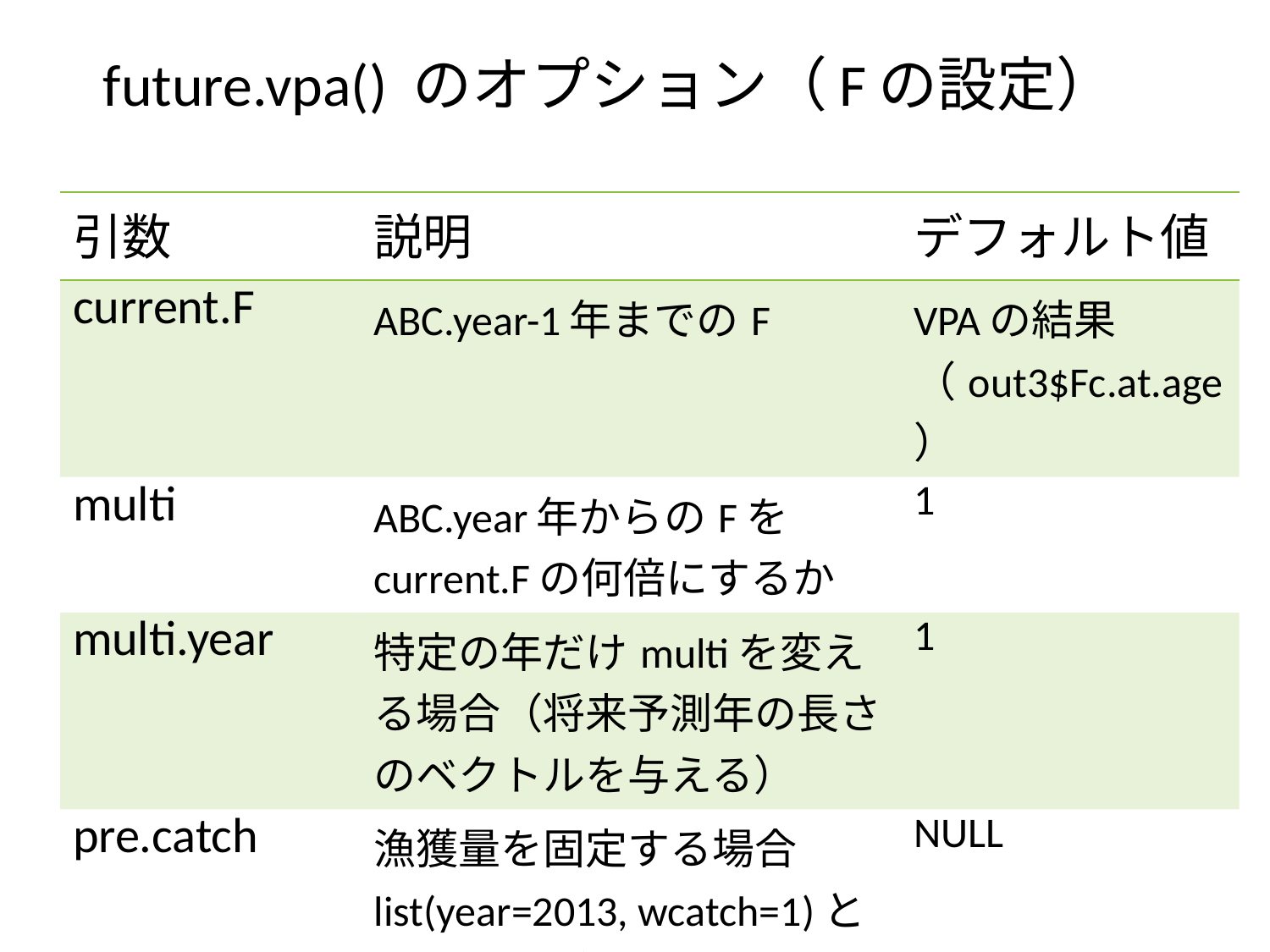

# future.vpa() のオプション（Fの設定）
| 引数 | 説明 | デフォルト値 |
| --- | --- | --- |
| current.F | ABC.year-1年までのF | VPAの結果（out3$Fc.at.age） |
| multi | ABC.year年からのFをcurrent.Fの何倍にするか | 1 |
| multi.year | 特定の年だけmultiを変える場合（将来予測年の長さのベクトルを与える） | 1 |
| pre.catch | 漁獲量を固定する場合 list(year=2013, wcatch=1)というlistで与える （注！単位は1000） | NULL |